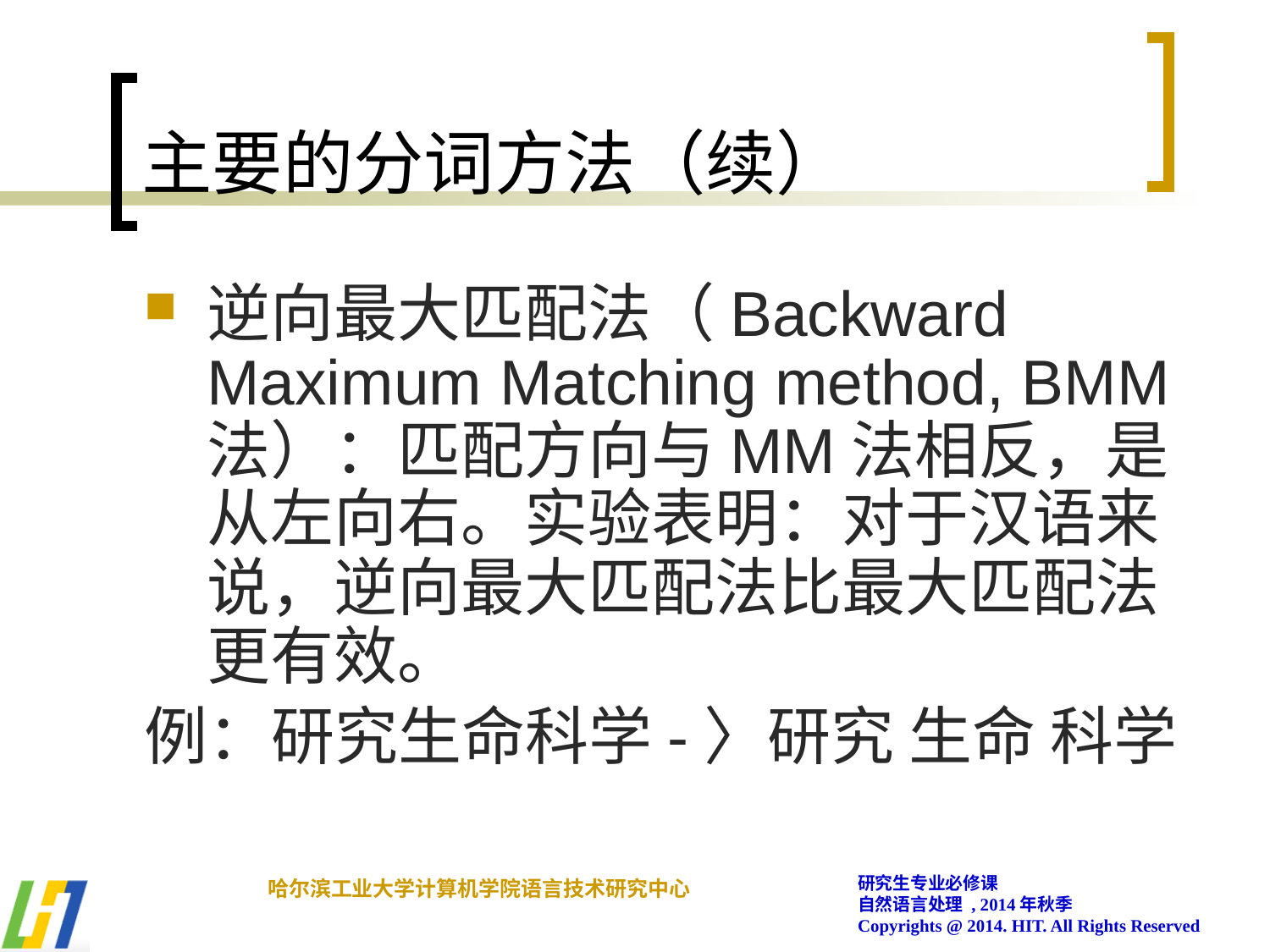

# 主要的分词方法（续）
逆向最大匹配法（Backward Maximum Matching method, BMM法）：匹配方向与MM法相反，是从左向右。实验表明：对于汉语来说，逆向最大匹配法比最大匹配法更有效。
例：研究生命科学-〉研究 生命 科学

研究生专业必修课
自然语言处理 , 2014年秋季
Copyrights @ 2014. HIT. All Rights Reserved
哈尔滨工业大学计算机学院语言技术研究中心